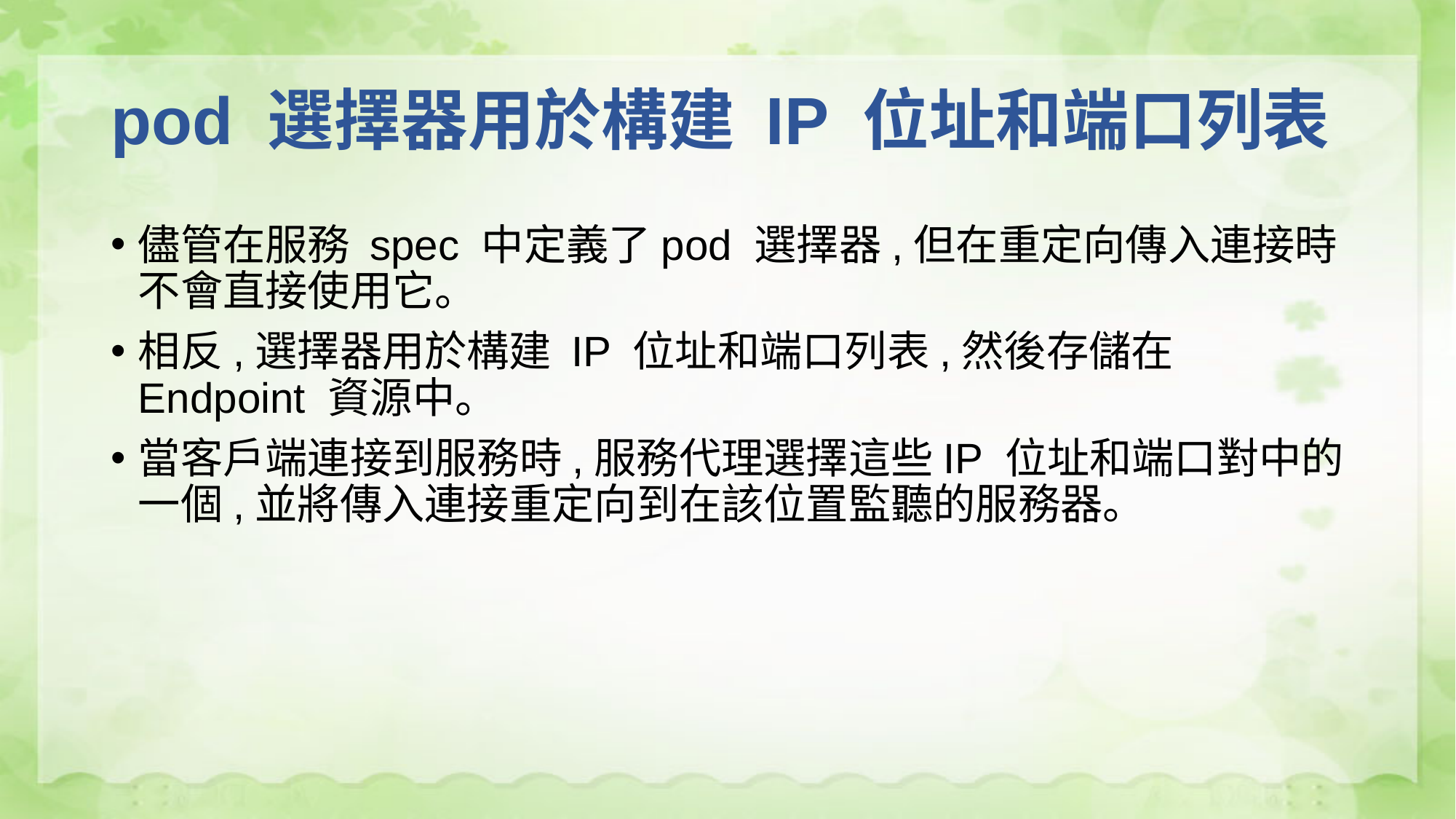

# pod 選擇器用於構建 IP 位址和端口列表
儘管在服務 spec 中定義了pod 選擇器,但在重定向傳入連接時不會直接使用它。
相反,選擇器用於構建 IP 位址和端口列表,然後存儲在 Endpoint 資源中。
當客戶端連接到服務時,服務代理選擇這些IP 位址和端口對中的一個,並將傳入連接重定向到在該位置監聽的服務器。